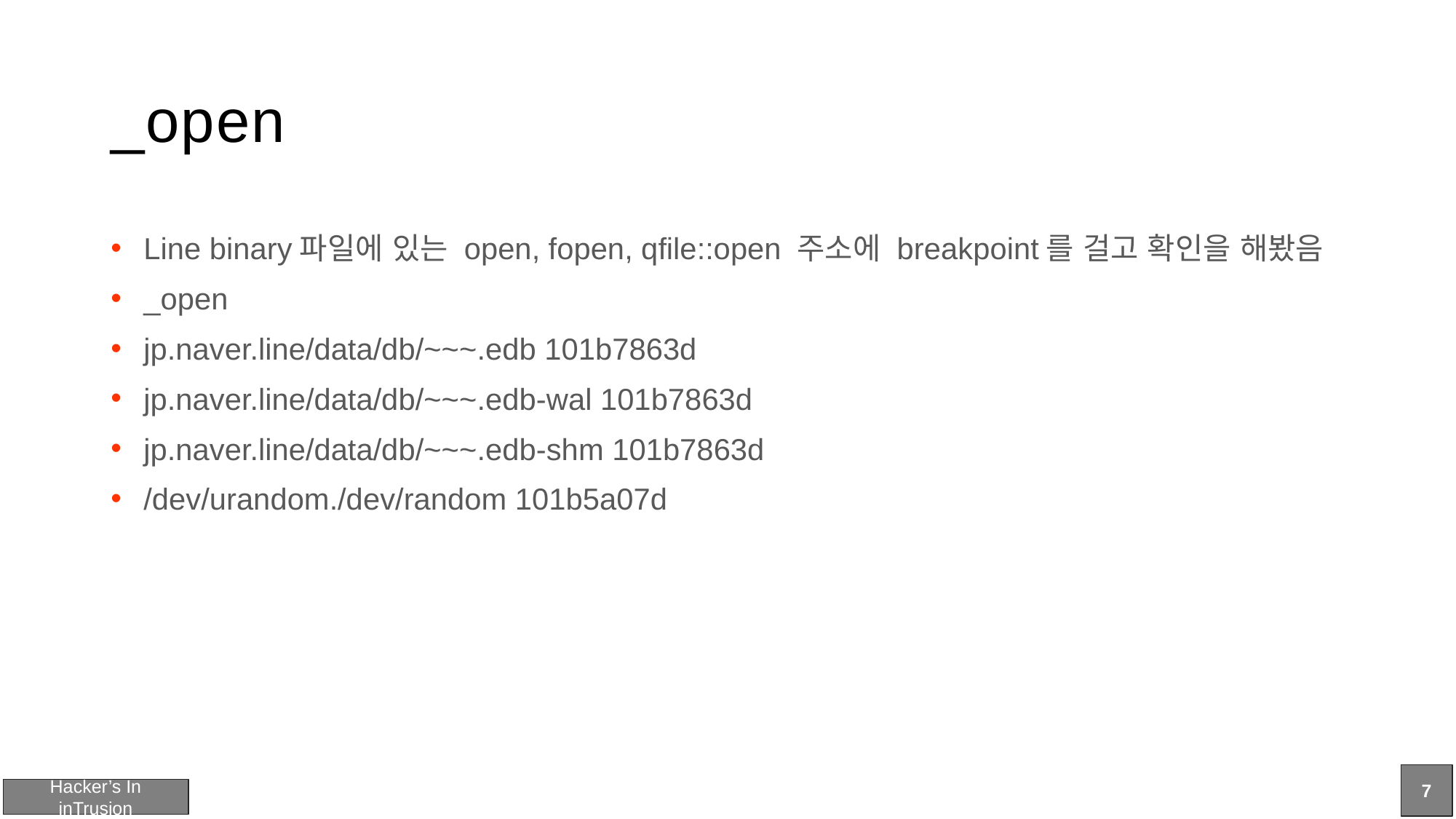

# _open
Line binary파일에 있는 open, fopen, qfile::open 주소에 breakpoint를 걸고 확인을 해봤음
_open
jp.naver.line/data/db/~~~.edb 101b7863d
jp.naver.line/data/db/~~~.edb-wal 101b7863d
jp.naver.line/data/db/~~~.edb-shm 101b7863d
/dev/urandom./dev/random 101b5a07d

7
Hacker’s In inTrusion